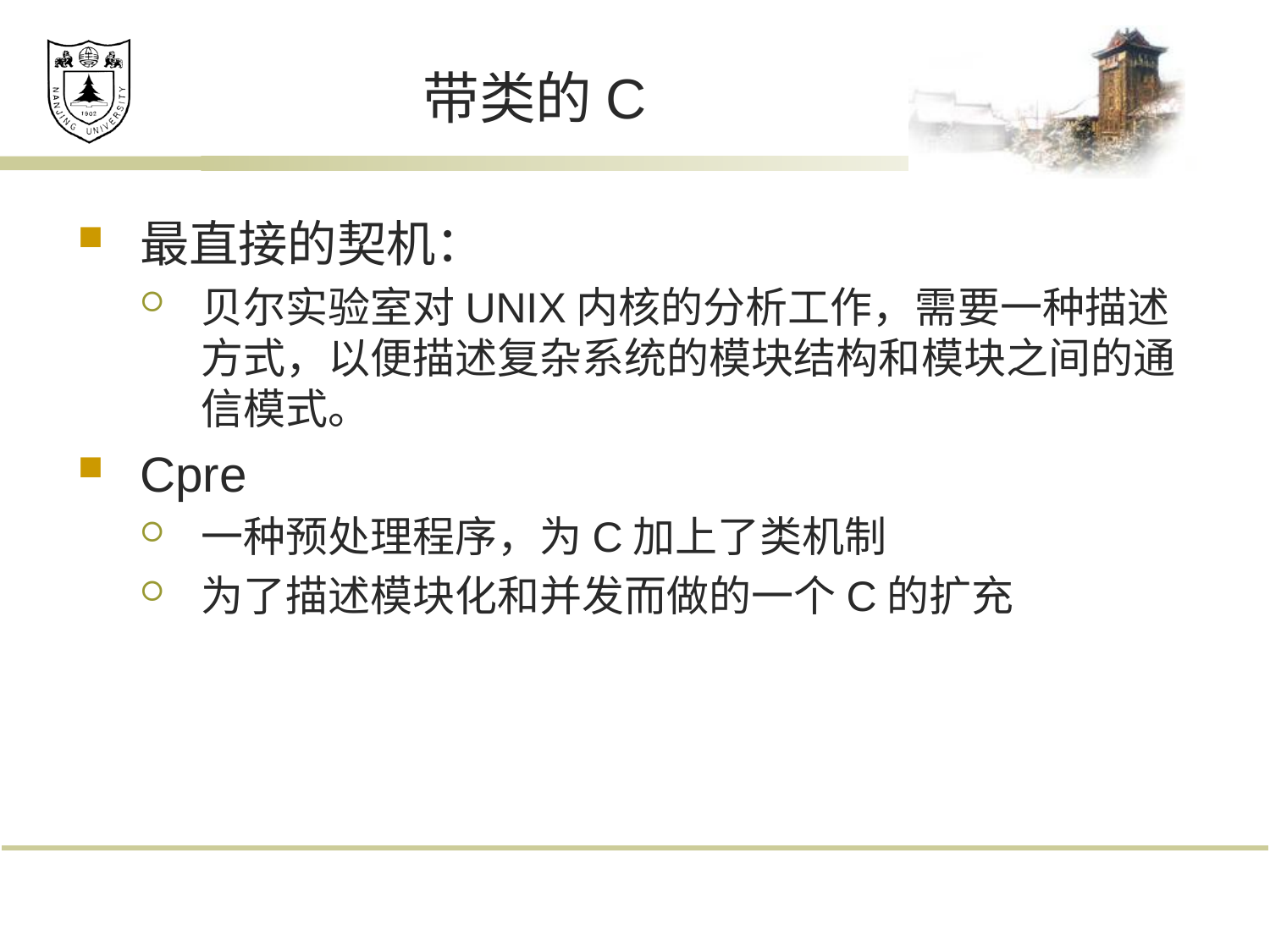

# 带类的C
最直接的契机：
贝尔实验室对UNIX内核的分析工作，需要一种描述方式，以便描述复杂系统的模块结构和模块之间的通信模式。
Cpre
一种预处理程序，为C加上了类机制
为了描述模块化和并发而做的一个C的扩充

5